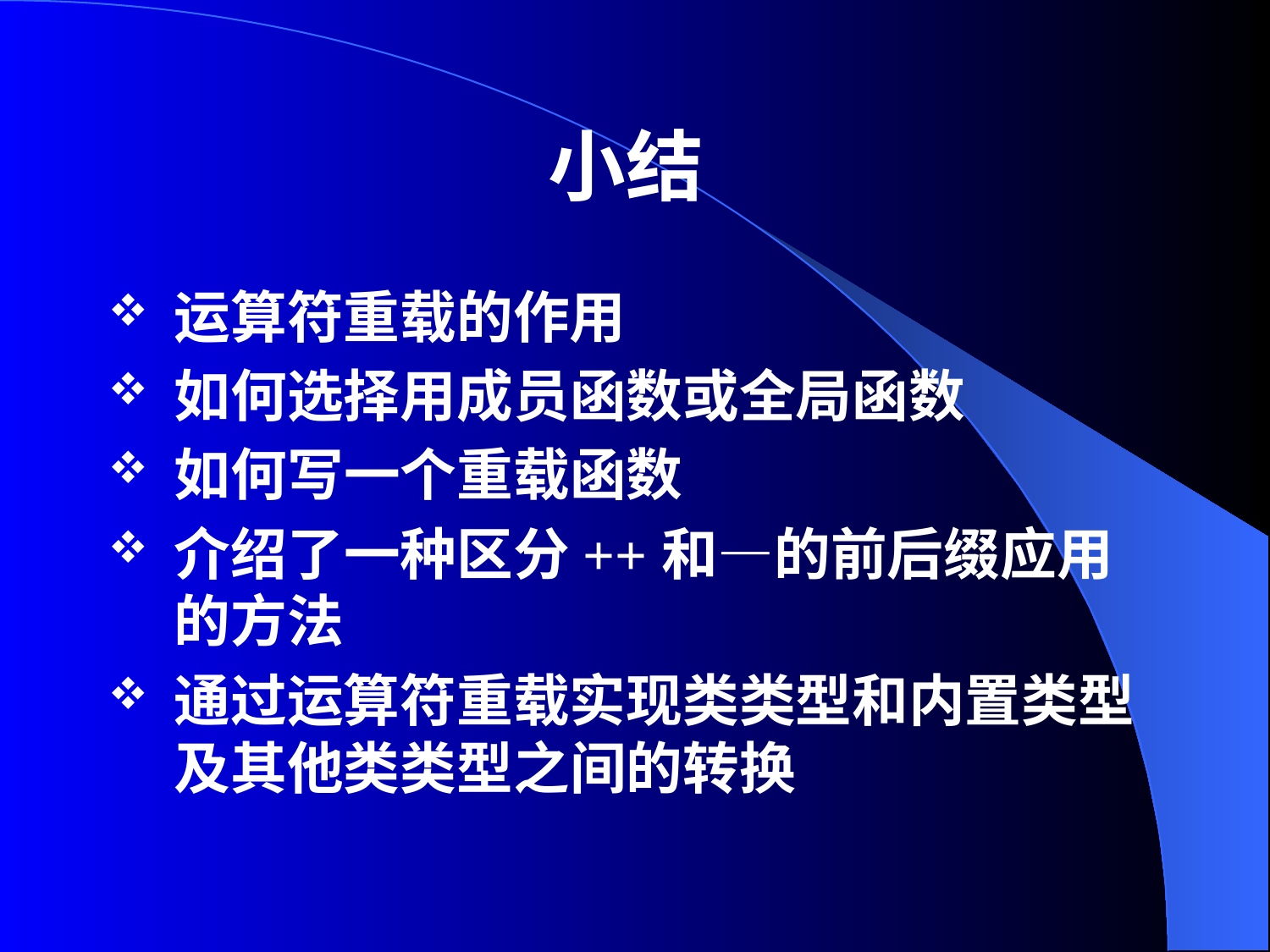

# 小结
运算符重载的作用
如何选择用成员函数或全局函数
如何写一个重载函数
介绍了一种区分++和—的前后缀应用的方法
通过运算符重载实现类类型和内置类型及其他类类型之间的转换